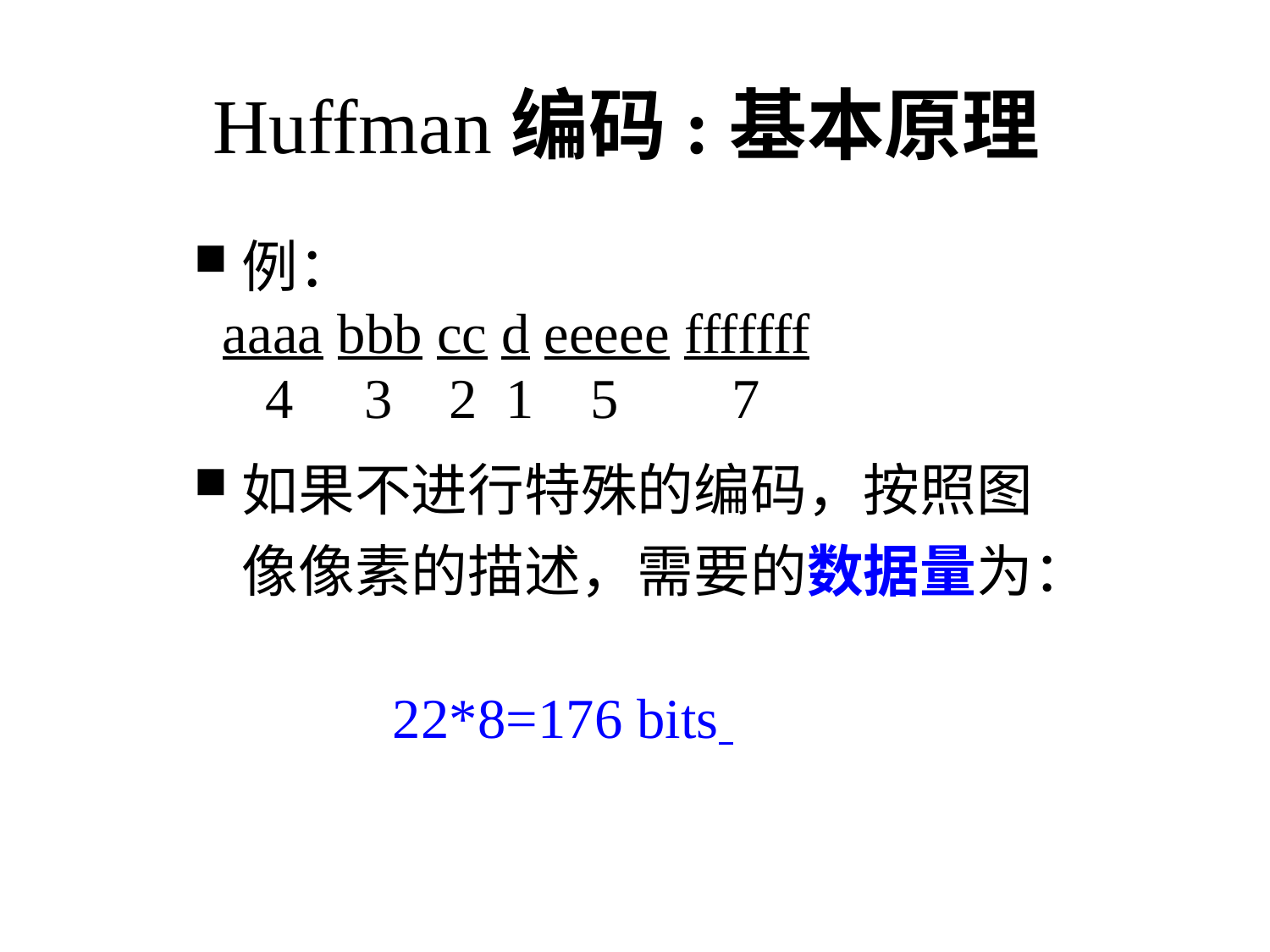

# Huffman编码:基本原理
例：
  aaaa bbb cc d eeeee fffffff
     4     3    2  1    5        7
如果不进行特殊的编码，按照图像像素的描述，需要的数据量为：
              22*8=176 bits